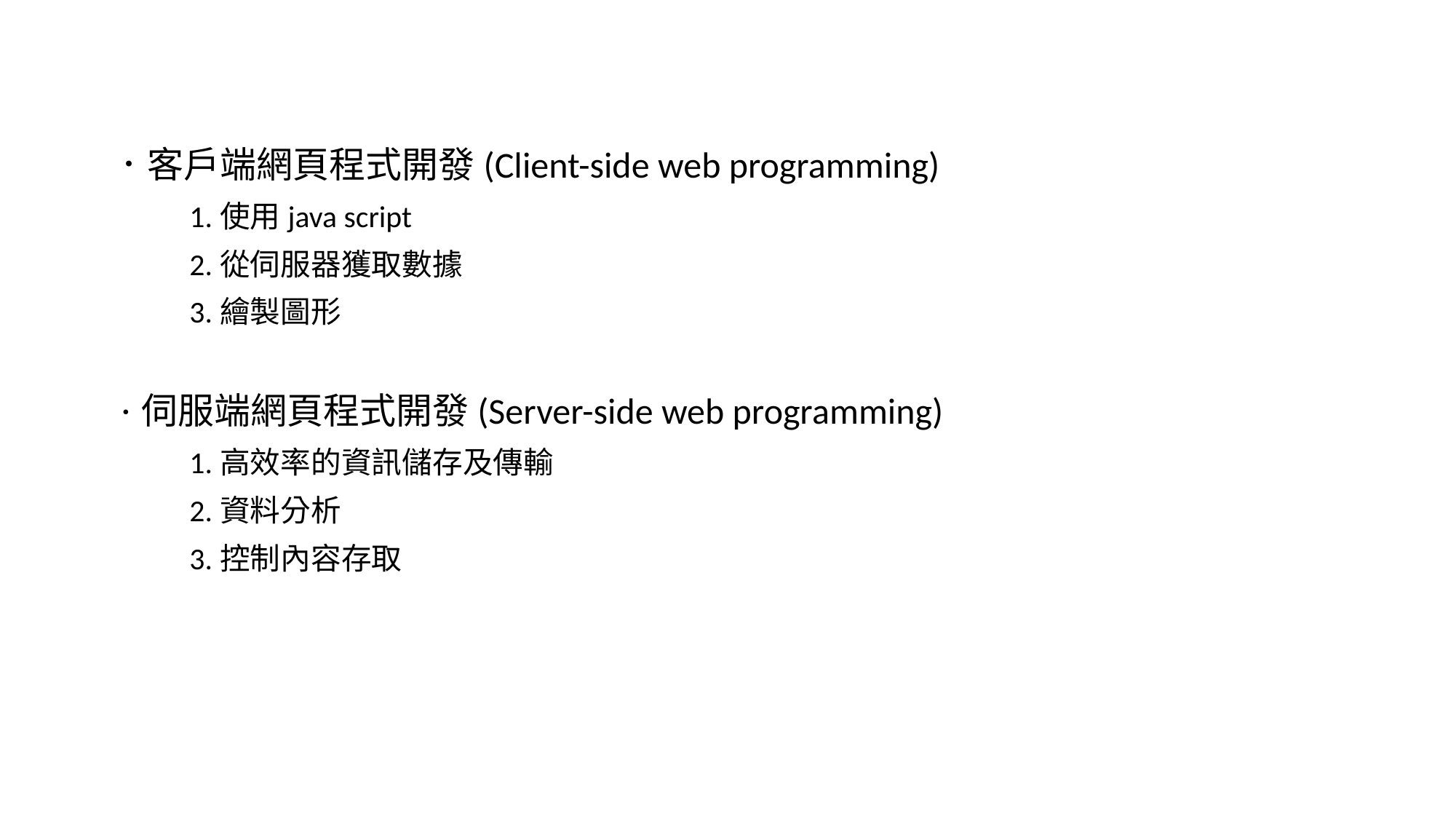

．客戶端網頁程式開發(Client-side web programming)
     　1.使用java script
     　2.從伺服器獲取數據
     　3.繪製圖形

．伺服端網頁程式開發(Server-side web programming)
     　1.高效率的資訊儲存及傳輸
    　 2.資料分析
     　3.控制內容存取